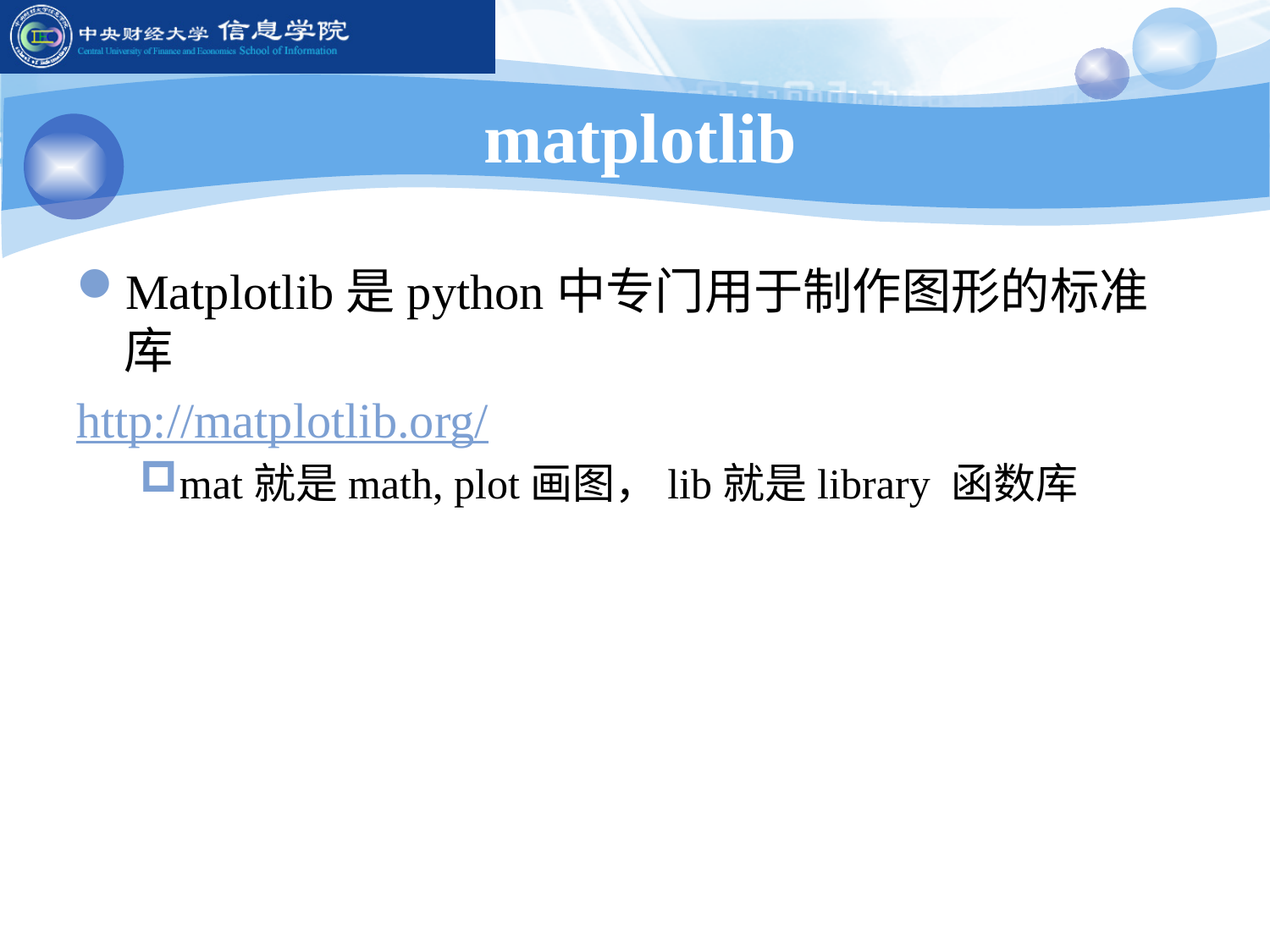

# matplotlib
Matplotlib是python中专门用于制作图形的标准库
http://matplotlib.org/
mat就是math, plot画图，lib就是library 函数库